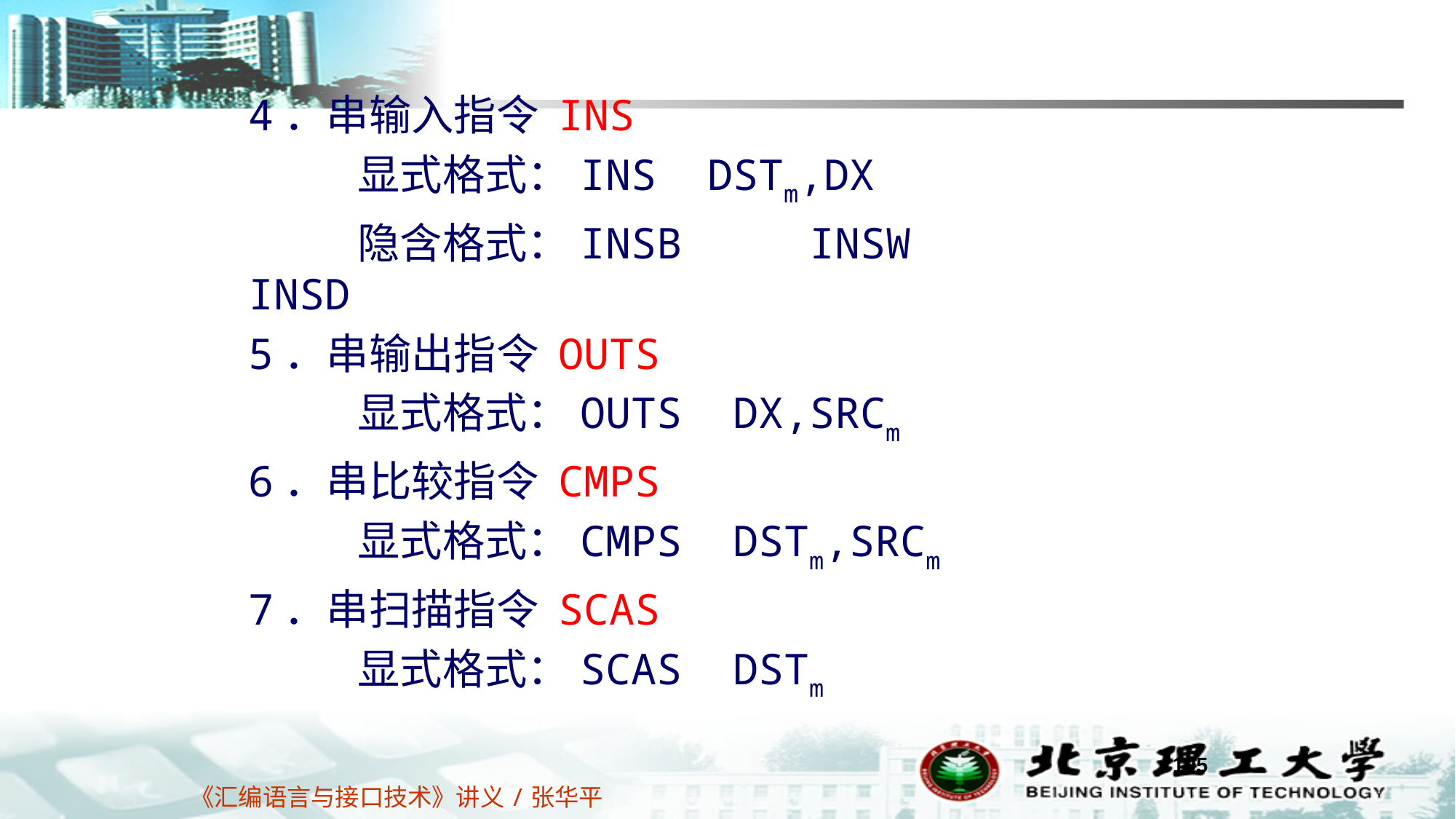

4．串输入指令 INS
	显式格式：INS  DSTm,DX
	隐含格式：INSB     INSW     INSD
5．串输出指令 OUTS
	显式格式：OUTS  DX,SRCm
6．串比较指令 CMPS
	显式格式：CMPS  DSTm,SRCm
7．串扫描指令 SCAS
	显式格式：SCAS  DSTm
195